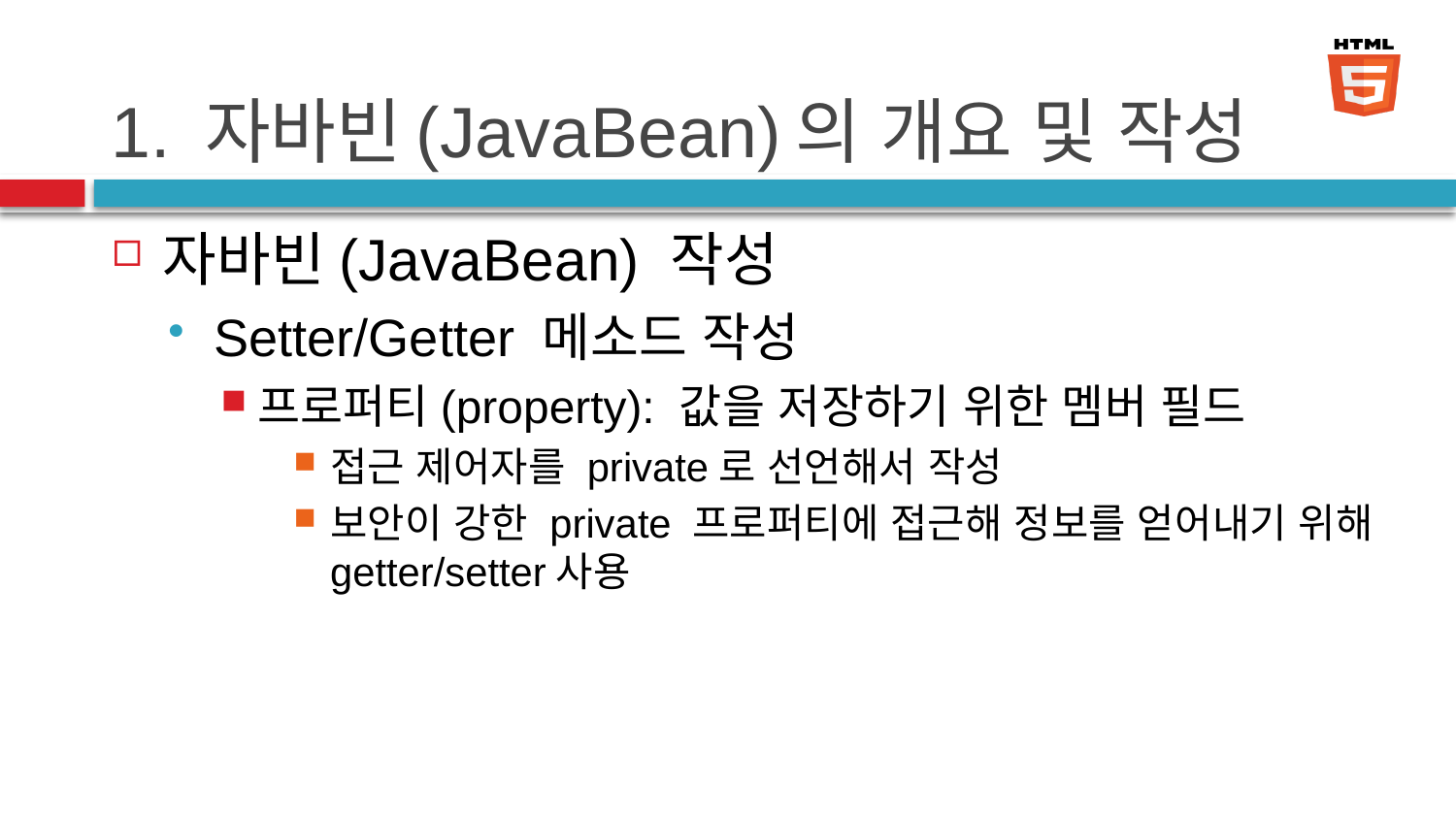

# 1. 자바빈(JavaBean)의 개요 및 작성
자바빈(JavaBean) 작성
Setter/Getter 메소드 작성
프로퍼티(property): 값을 저장하기 위한 멤버 필드
접근 제어자를 private로 선언해서 작성
보안이 강한 private 프로퍼티에 접근해 정보를 얻어내기 위해 getter/setter사용